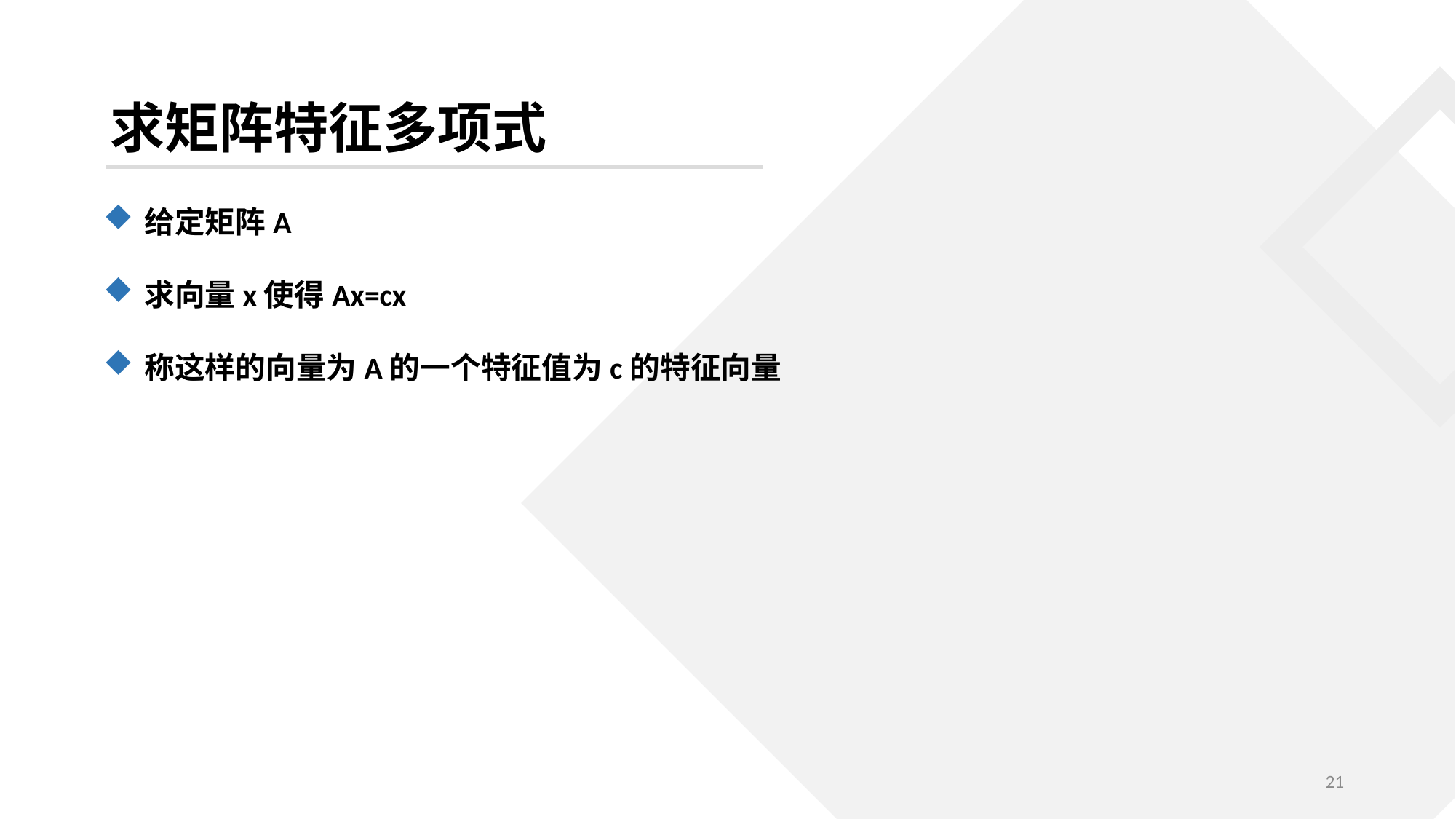

求矩阵特征多项式
给定矩阵A

求向量x使得Ax=cx

称这样的向量为A的一个特征值为c的特征向量

21